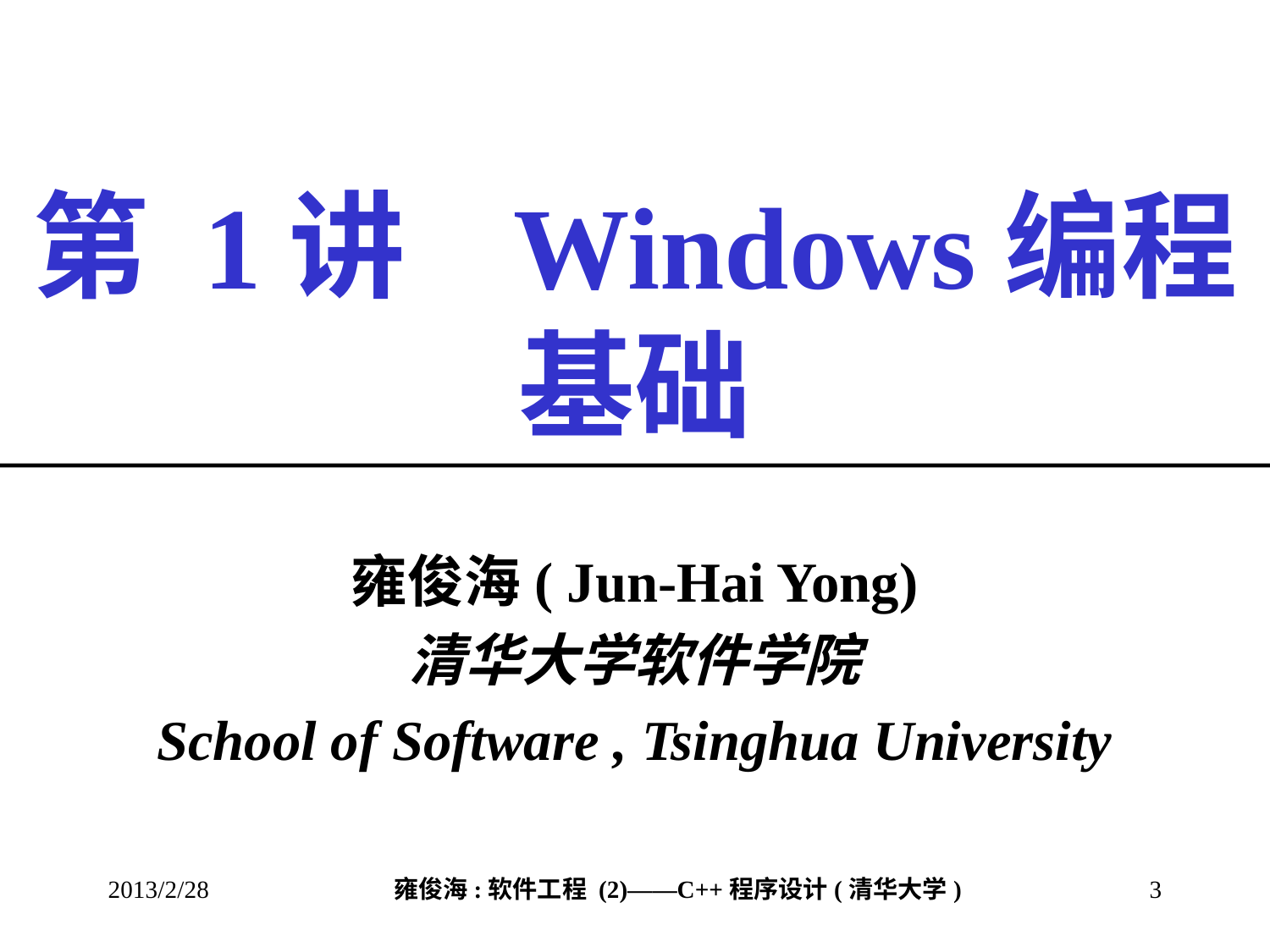

# 第 1讲   Windows编程基础

雍俊海( Jun-Hai Yong)
清华大学软件学院
School of Software , Tsinghua University
2013/2/28
3